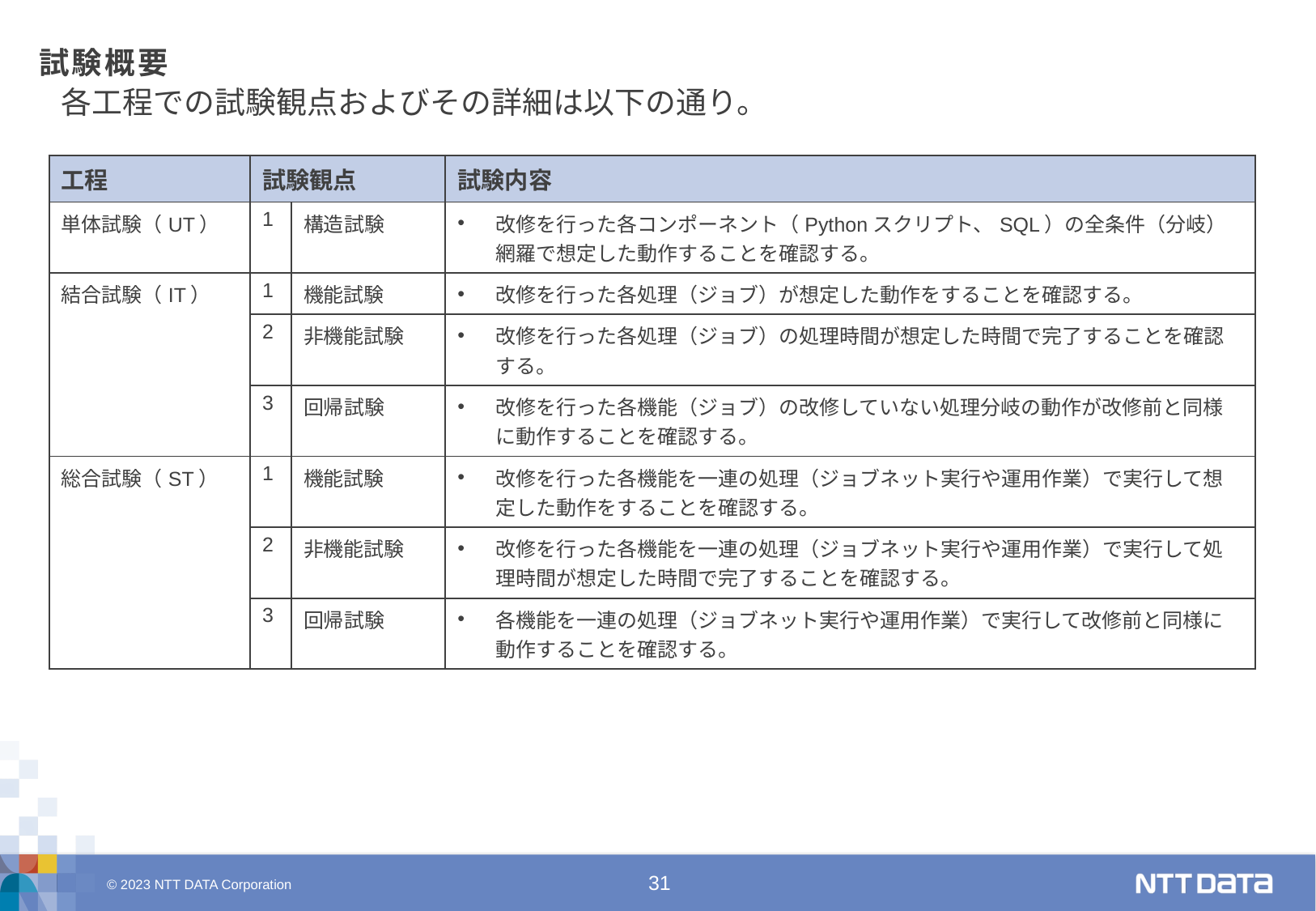

# 試験概要
各工程での試験観点およびその詳細は以下の通り。
| 工程 | 試験観点 |  | 試験内容 |
| --- | --- | --- | --- |
| 単体試験（UT） | 1 | 構造試験 | 改修を行った各コンポーネント（Pythonスクリプト、SQL）の全条件（分岐）網羅で想定した動作することを確認する。 |
| 結合試験（IT） | 1 | 機能試験 | 改修を行った各処理（ジョブ）が想定した動作をすることを確認する。 |
|  | 2 | 非機能試験 | 改修を行った各処理（ジョブ）の処理時間が想定した時間で完了することを確認する。 |
|  | 3 | 回帰試験 | 改修を行った各機能（ジョブ）の改修していない処理分岐の動作が改修前と同様に動作することを確認する。 |
| 総合試験（ST） | 1 | 機能試験 | 改修を行った各機能を一連の処理（ジョブネット実行や運用作業）で実行して想定した動作をすることを確認する。 |
|  | 2 | 非機能試験 | 改修を行った各機能を一連の処理（ジョブネット実行や運用作業）で実行して処理時間が想定した時間で完了することを確認する。 |
|  | 3 | 回帰試験 | 各機能を一連の処理（ジョブネット実行や運用作業）で実行して改修前と同様に動作することを確認する。 |